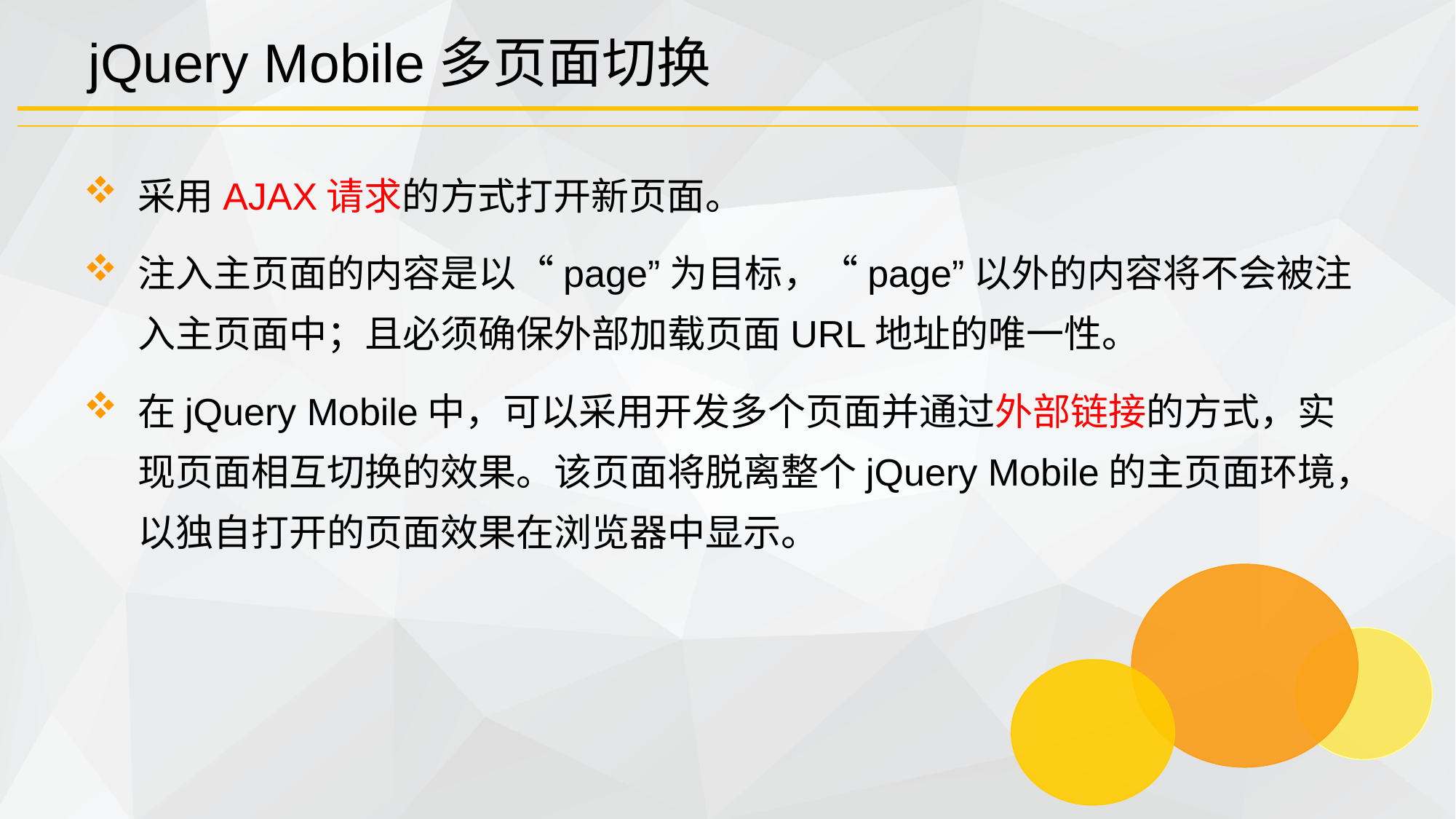

# jQuery Mobile多页面切换
采用AJAX请求的方式打开新页面。
注入主页面的内容是以“page”为目标，“page”以外的内容将不会被注入主页面中；且必须确保外部加载页面URL地址的唯一性。
在jQuery Mobile中，可以采用开发多个页面并通过外部链接的方式，实现页面相互切换的效果。该页面将脱离整个jQuery Mobile的主页面环境，以独自打开的页面效果在浏览器中显示。